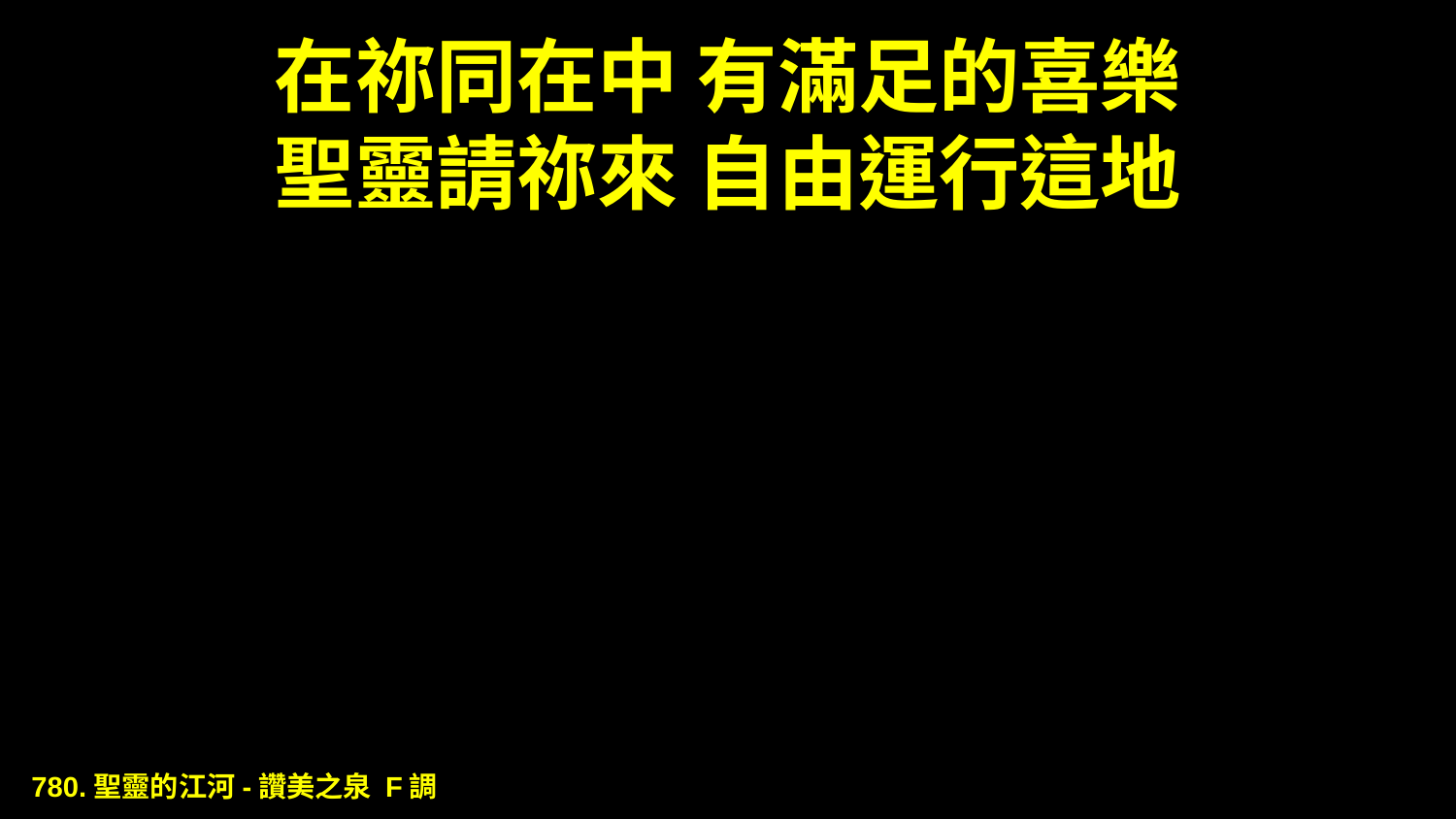

# 在祢同在中 有滿足的喜樂 聖靈請祢來 自由運行這地
780.聖靈的江河-讚美之泉 F調